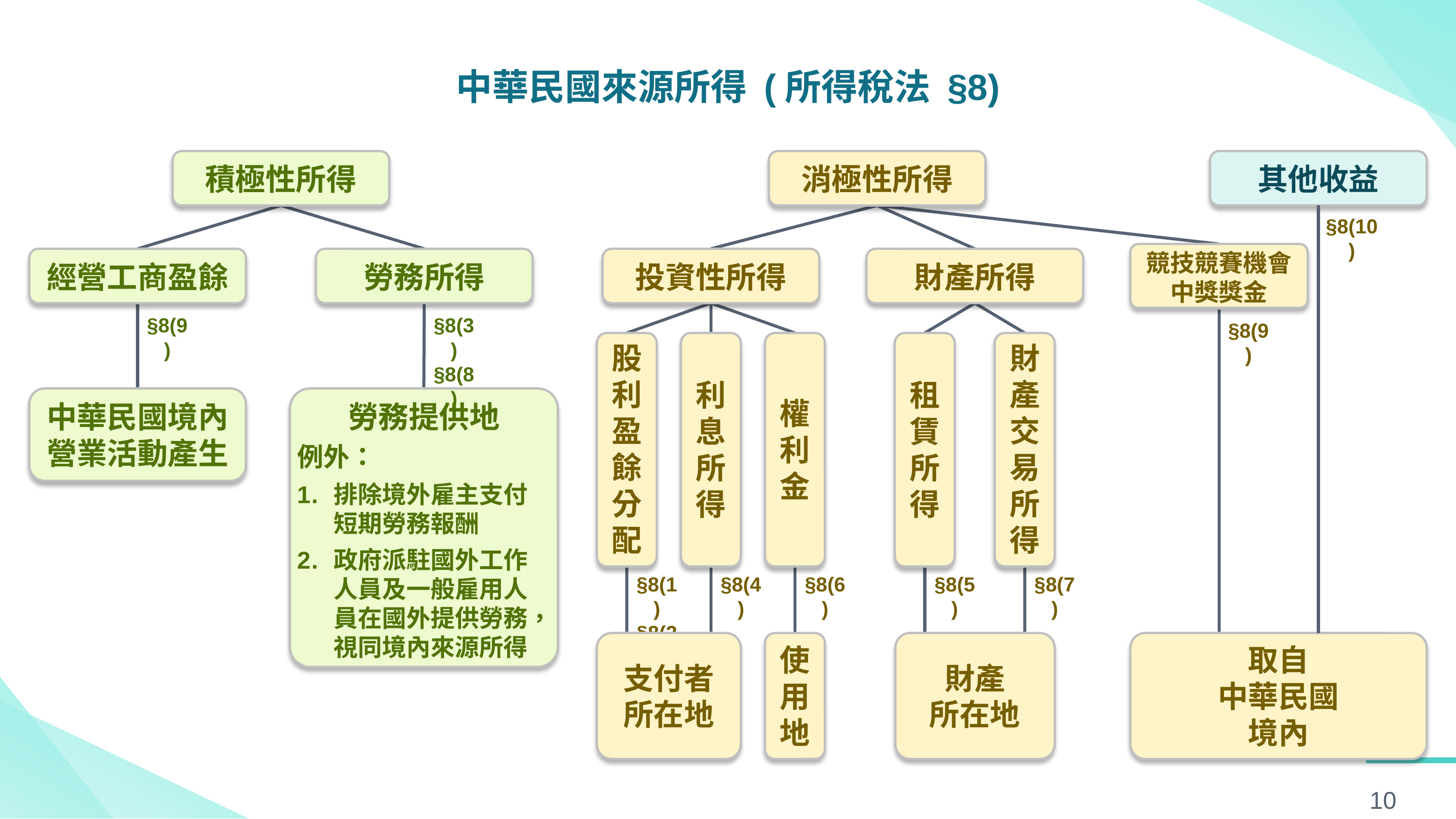

中華民國來源所得 (所得稅法 §8)

積極性所得

消極性所得

其他收益
§8(10)

競技競賽機會
中獎獎金

經營工商盈餘

勞務所得

投資性所得

財產所得
§8(9)
§8(3)
§8(8)
§8(9)

股
利
盈
餘
分
配

利
息
所
得

權
利
金

租
賃
所
得

財
產
交
易
所
得

中華民國境內
營業活動產生

勞務提供地
例外：

排除境外雇主支付短期勞務報酬

政府派駐國外工作人員及一般雇用人員在國外提供勞務，視同境內來源所得
§8(1)
§8(2)
§8(4)
§8(6)
§8(5)
§8(7)

使用地

支付者
所在地

財產
所在地

取自
中華民國
境內

10